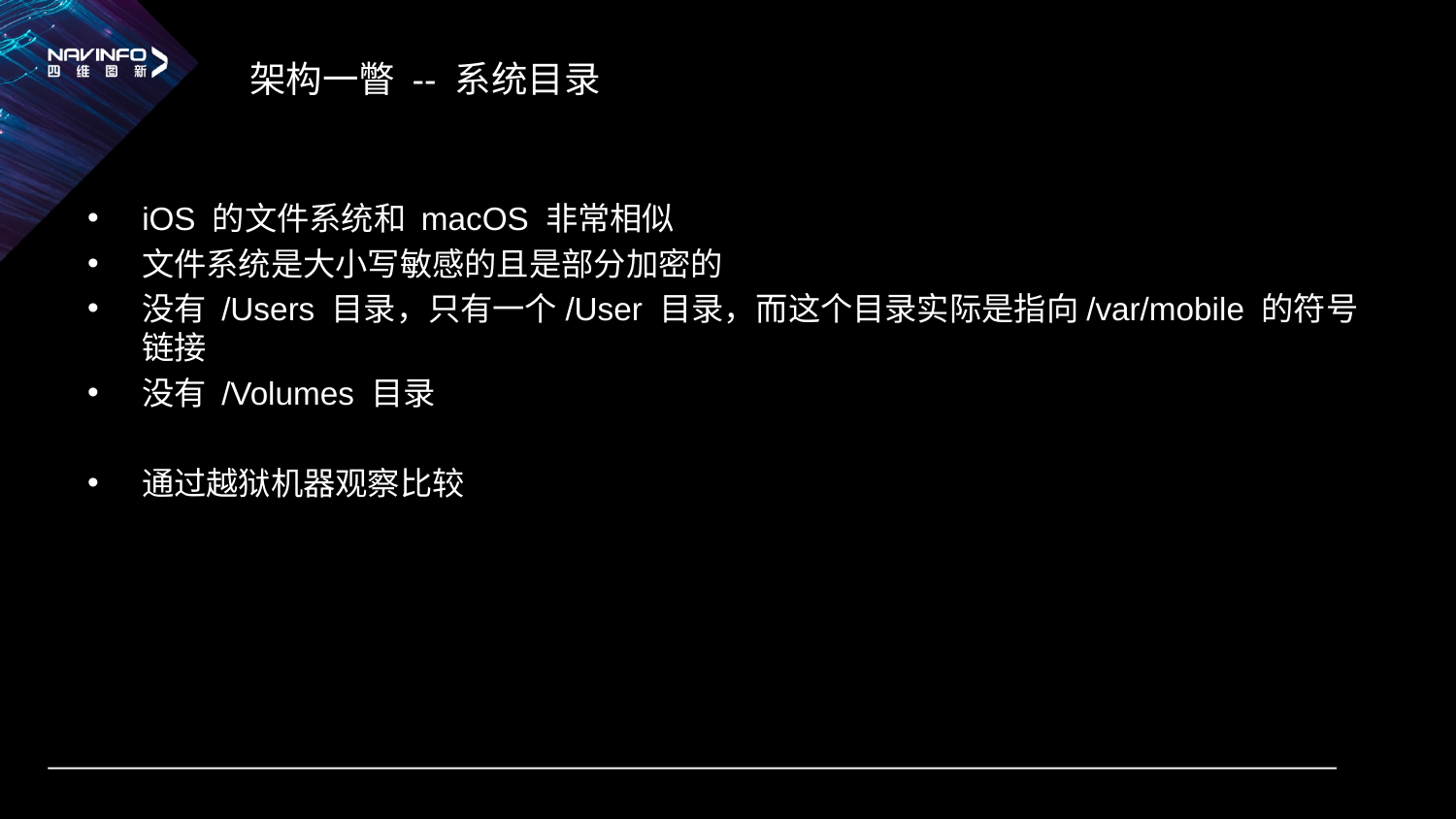

# 架构一瞥 -- 系统目录
iOS 的文件系统和 macOS 非常相似
文件系统是大小写敏感的且是部分加密的
没有 /Users 目录，只有一个/User 目录，而这个目录实际是指向/var/mobile 的符号链接
没有 /Volumes 目录

通过越狱机器观察比较